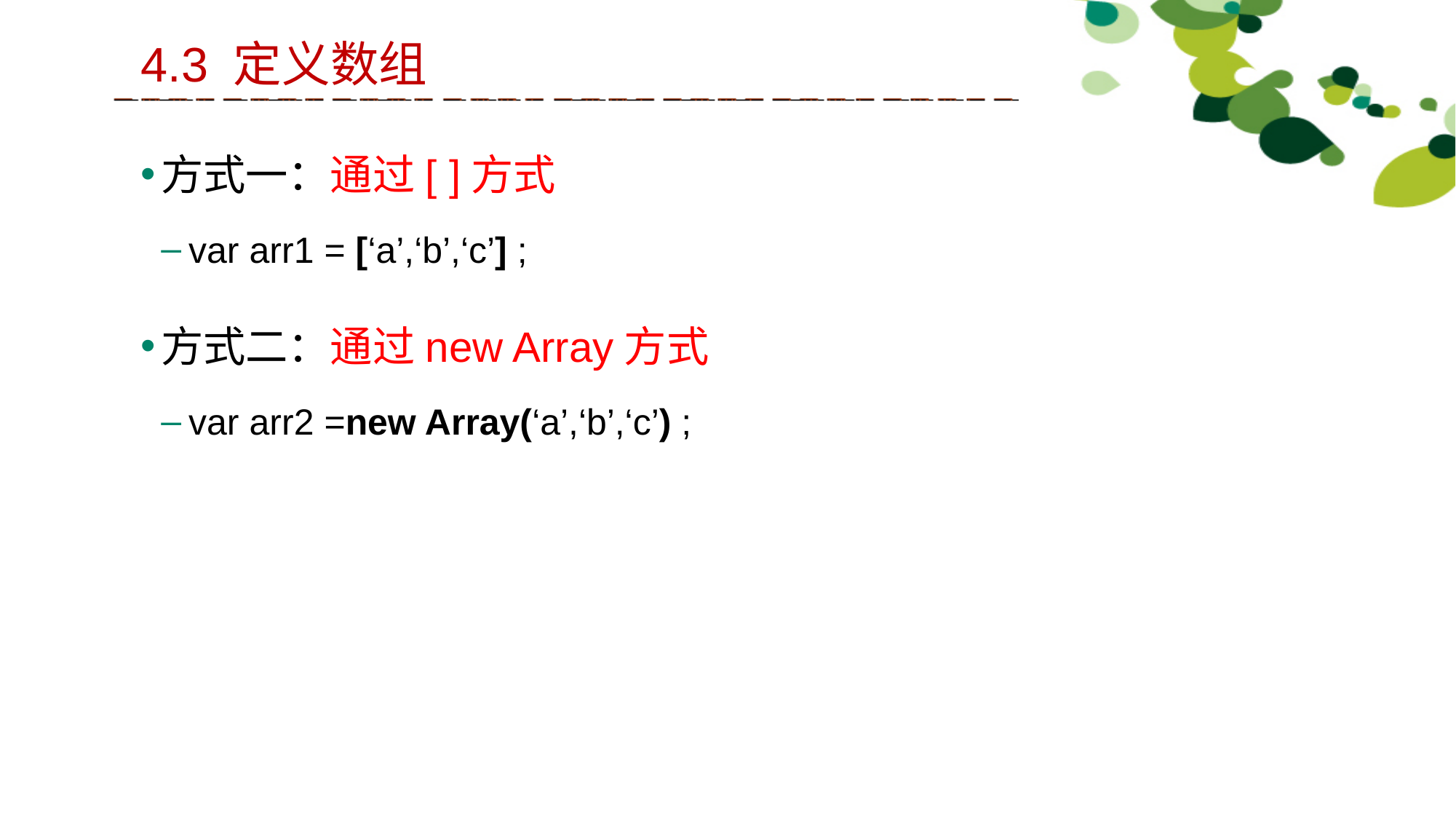

4.3 定义数组
方式一：通过[ ]方式
var arr1 = [‘a’,‘b’,‘c’] ;
方式二：通过new Array方式
var arr2 =new Array(‘a’,‘b’,‘c’) ;